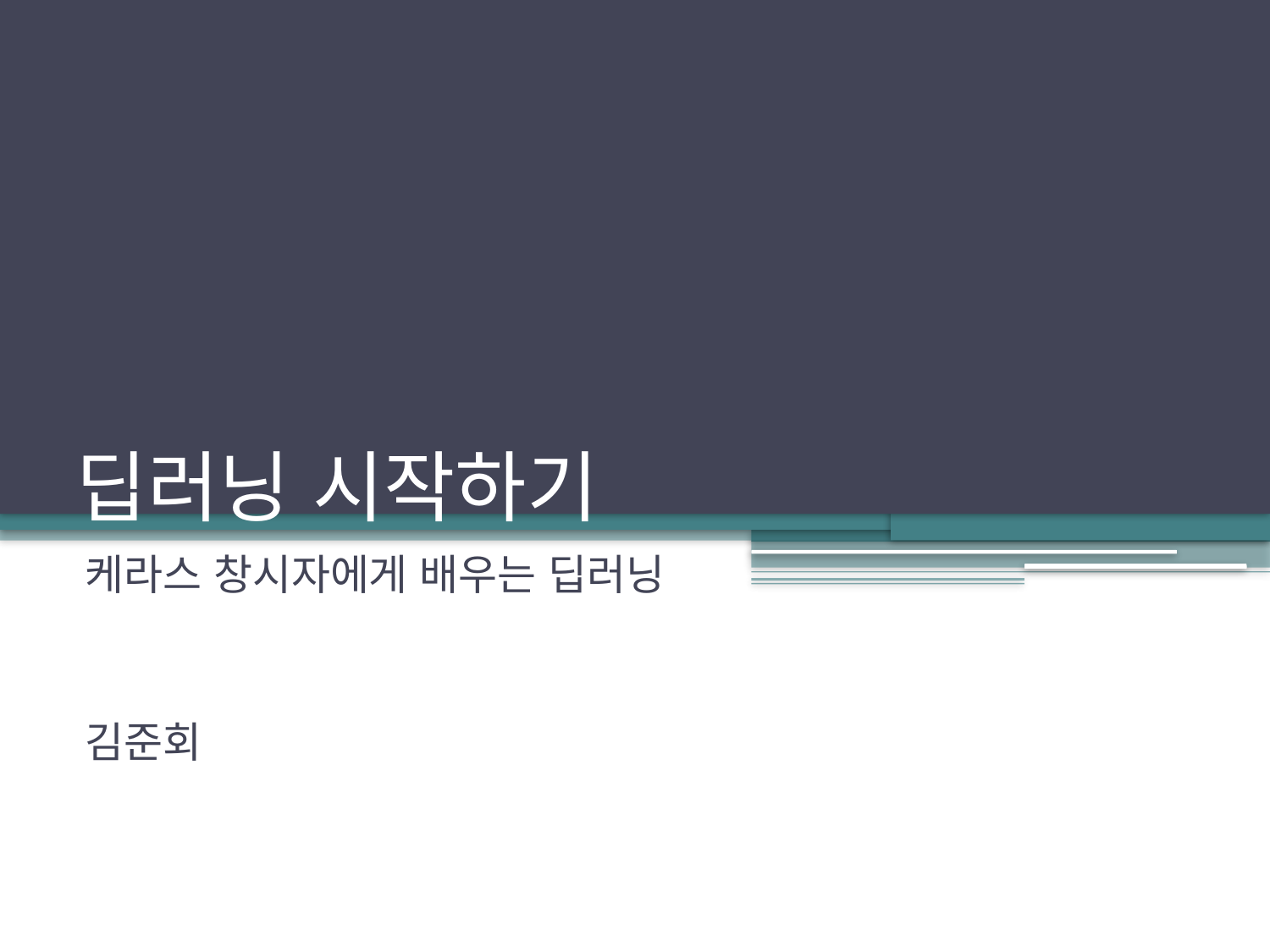

# 딥러닝 시작하기
케라스 창시자에게 배우는 딥러닝

김준회